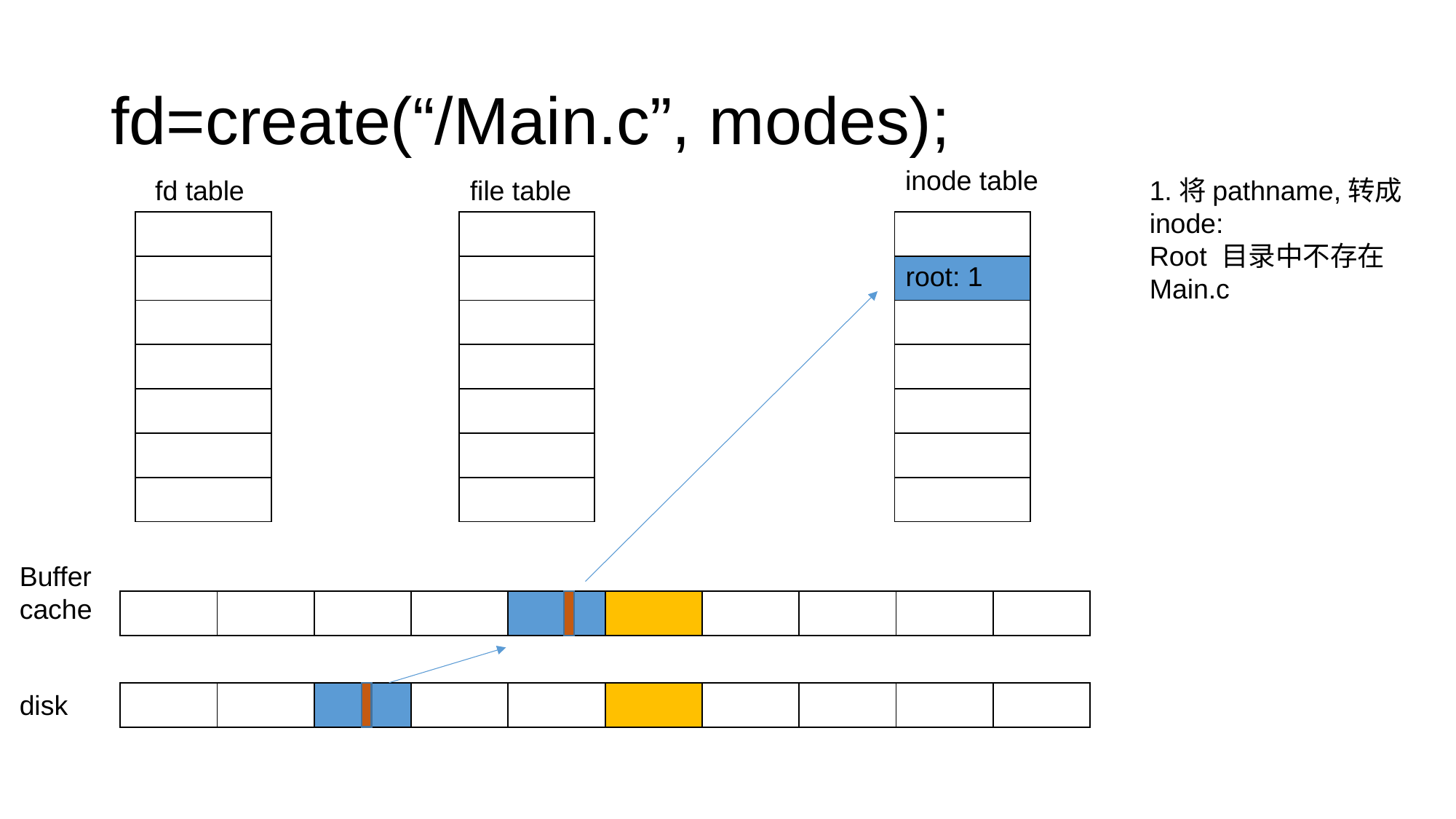

# fd=create(“/Main.c”, modes);
inode table
fd table
file table
1.将pathname,转成inode:
Root 目录中不存在Main.c
|  |
| --- |
|  |
|  |
|  |
|  |
|  |
|  |
|  |
| --- |
|  |
|  |
|  |
|  |
|  |
|  |
|  |
| --- |
| root: 1 |
|  |
|  |
|  |
|  |
|  |
Buffer cache
|  |  |  |  |  |  |  |  |  |  |
| --- | --- | --- | --- | --- | --- | --- | --- | --- | --- |

disk
|  |  |  |  |  |  |  |  |  |  |
| --- | --- | --- | --- | --- | --- | --- | --- | --- | --- |